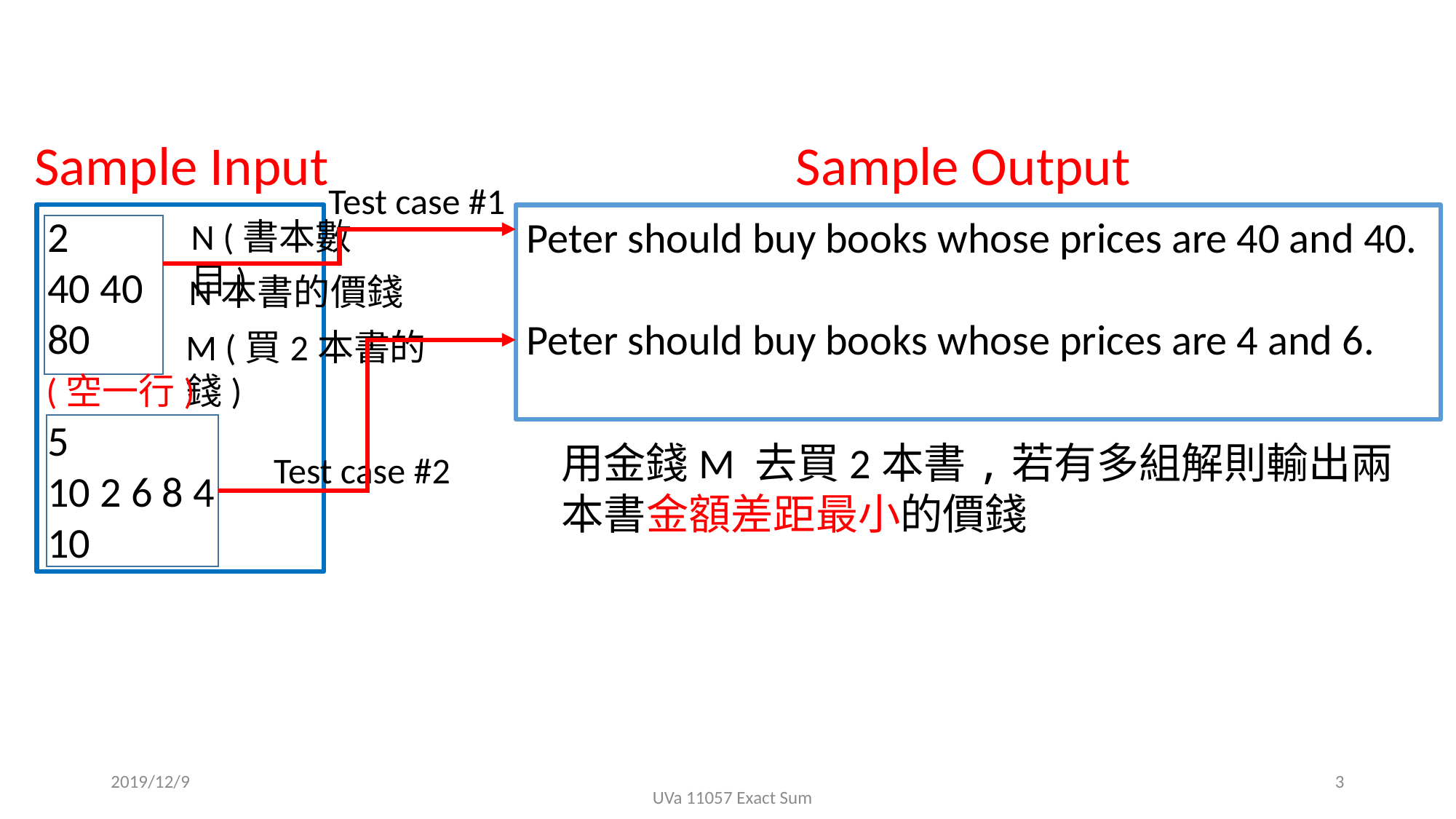

Sample Input
Sample Output
Test case #1
2
40 40
80

5
10 2 6 8 4
10
Peter should buy books whose prices are 40 and 40.

Peter should buy books whose prices are 4 and 6.

N (書本數目)

N本書的價錢
M (買2本書的錢)
(空一行)

用金錢M 去買2本書,若有多組解則輸出兩本書金額差距最小的價錢
Test case #2
2019/12/9
3
UVa 11057 Exact Sum